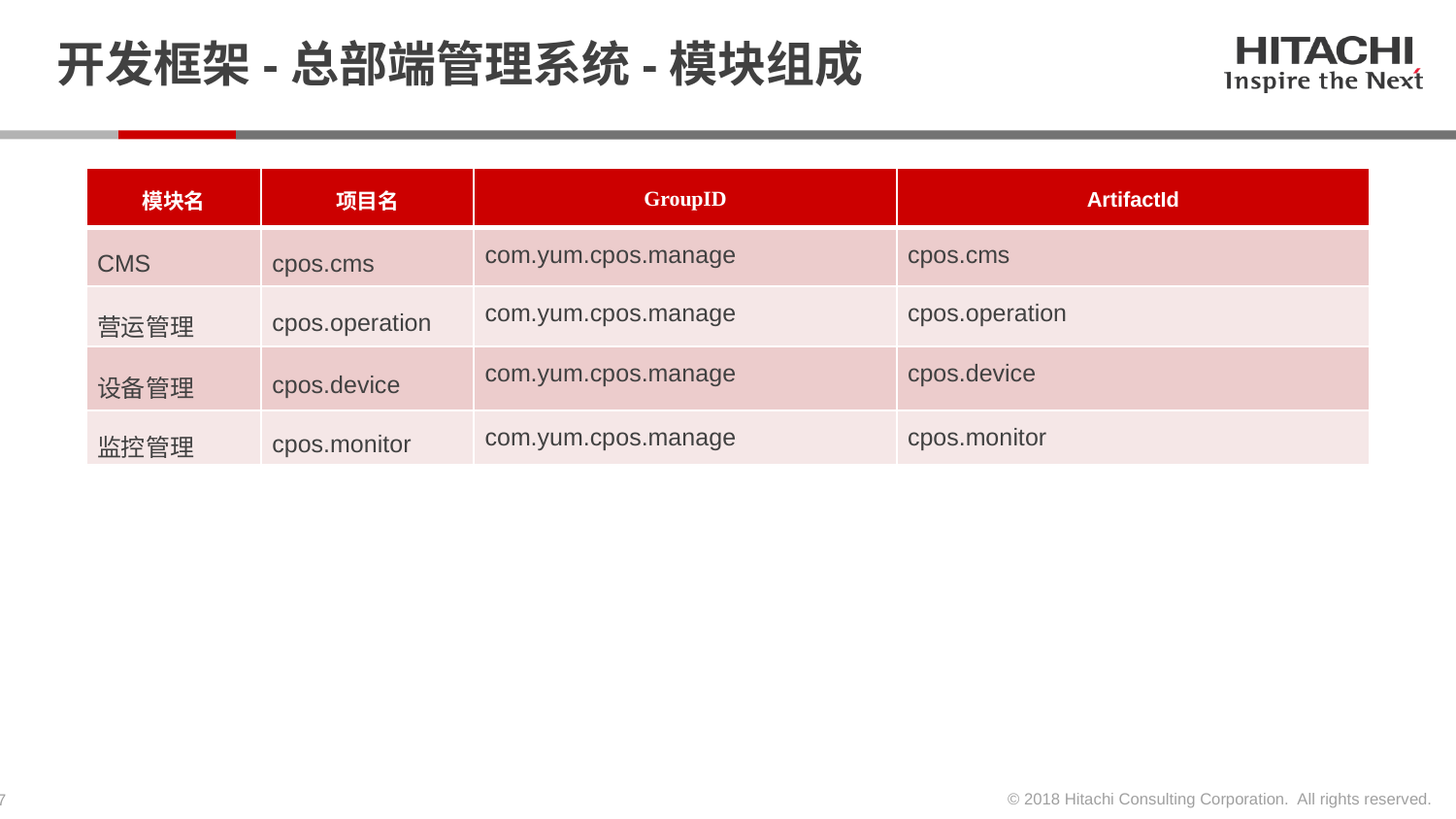

# 开发框架-总部端管理系统-模块组成
| 模块名 | 项目名 | GroupID | ArtifactId |
| --- | --- | --- | --- |
| CMS | cpos.cms | com.yum.cpos.manage | cpos.cms |
| 营运管理 | cpos.operation | com.yum.cpos.manage | cpos.operation |
| 设备管理 | cpos.device | com.yum.cpos.manage | cpos.device |
| 监控管理 | cpos.monitor | com.yum.cpos.manage | cpos.monitor |